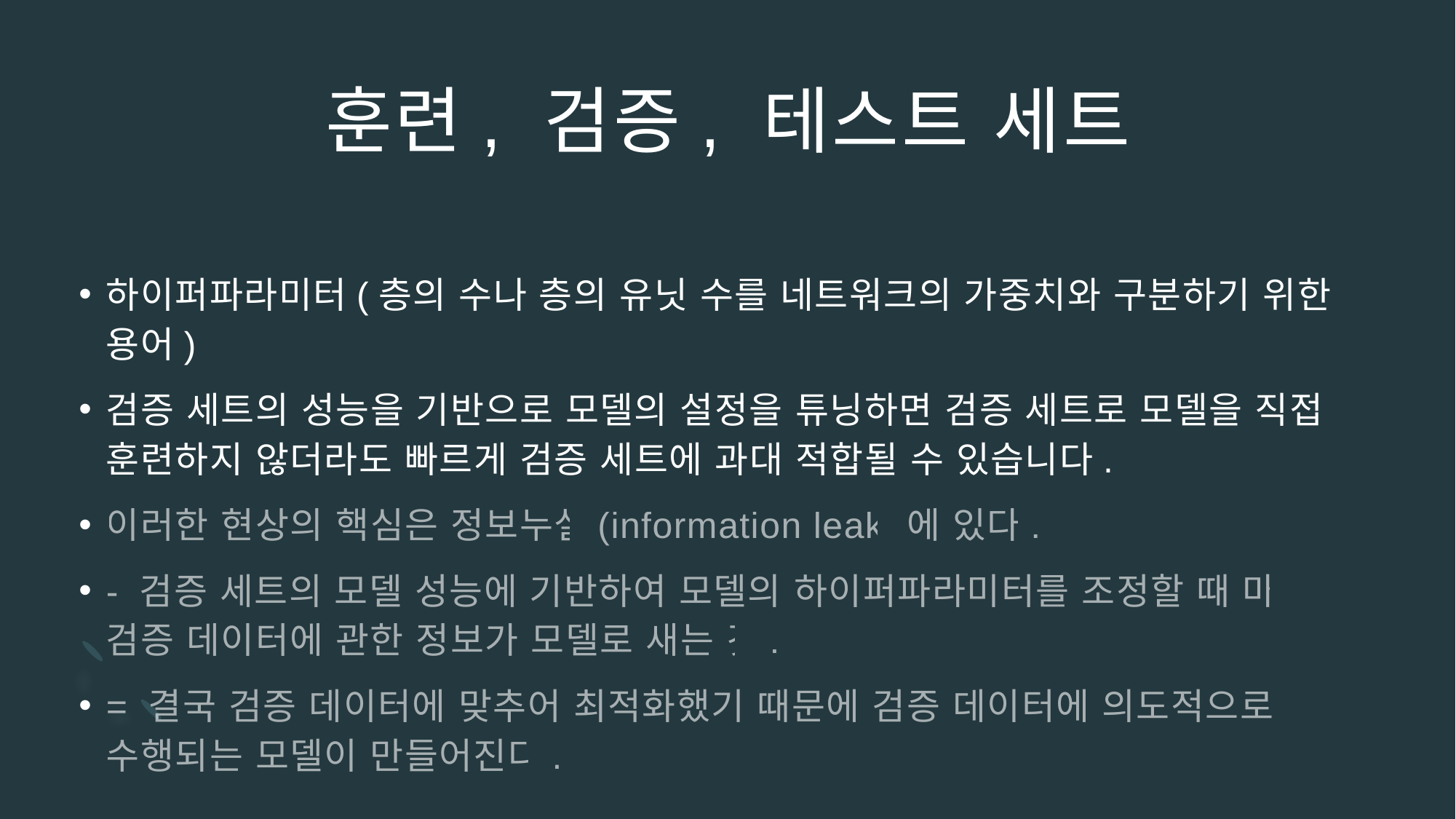

# 훈련, 검증, 테스트 세트

하이퍼파라미터(층의 수나 층의 유닛 수를 네트워크의 가중치와 구분하기 위한 용어)
검증 세트의 성능을 기반으로 모델의 설정을 튜닝하면 검증 세트로 모델을 직접 훈련하지 않더라도 빠르게 검증 세트에 과대 적합될 수 있습니다.
이러한 현상의 핵심은 정보누설(information leak)에 있다.
- 검증 세트의 모델 성능에 기반하여 모델의 하이퍼파라미터를 조정할 때 마다 검증 데이터에 관한 정보가 모델로 새는 것.
= 결국 검증 데이터에 맞추어 최적화했기 때문에 검증 데이터에 의도적으로 잘 수행되는 모델이 만들어진다.